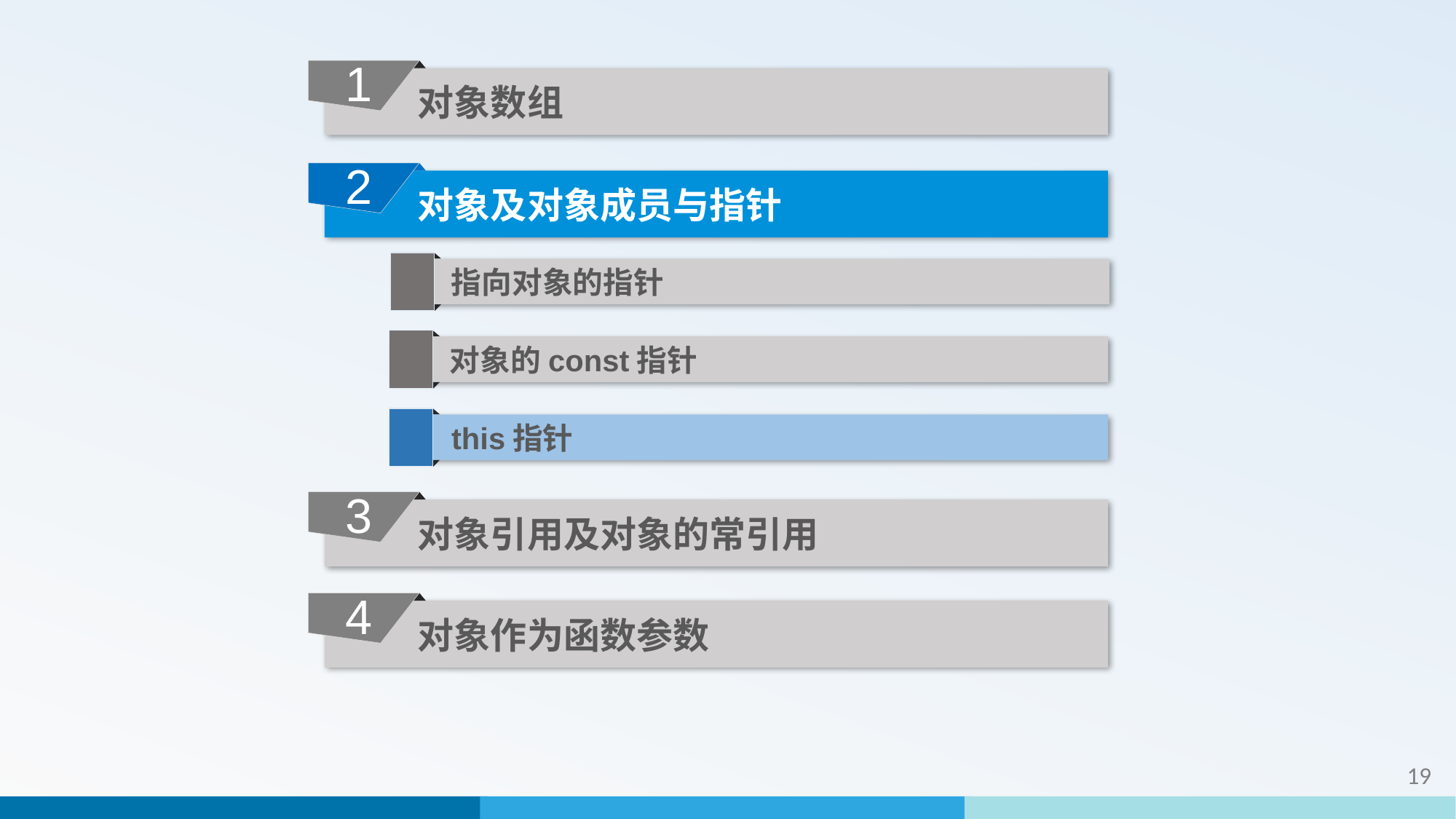

1

         对象数组
2

         对象及对象成员与指针

      指向对象的指针

      对象的const指针

      this指针

3

         对象引用及对象的常引用
4

         对象作为函数参数